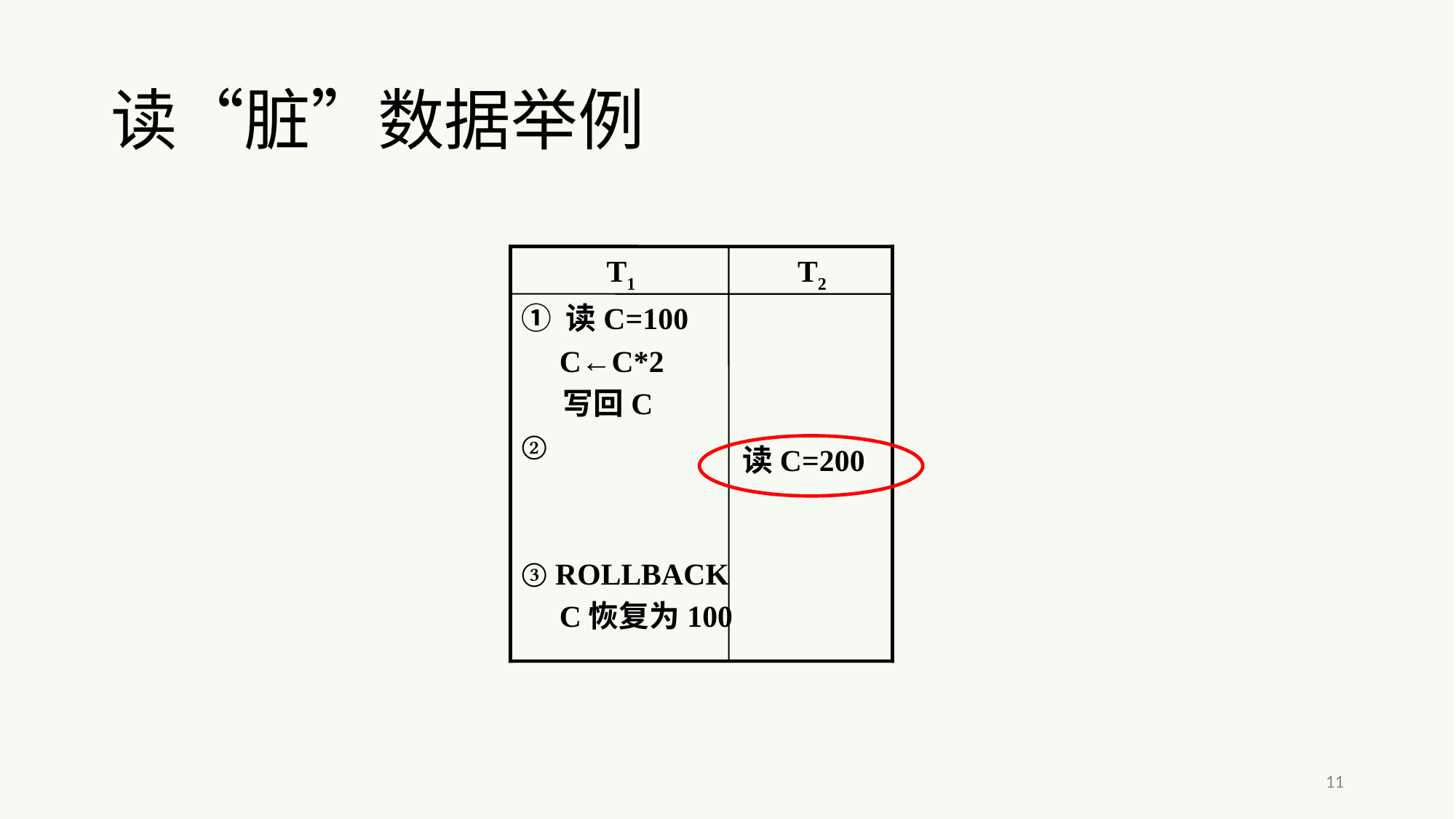

# 读“脏”数据举例

T1

T2

① 读C=100
     C←C*2
     写回C
②

③ ROLLBACK
     C恢复为100

读C=200

11